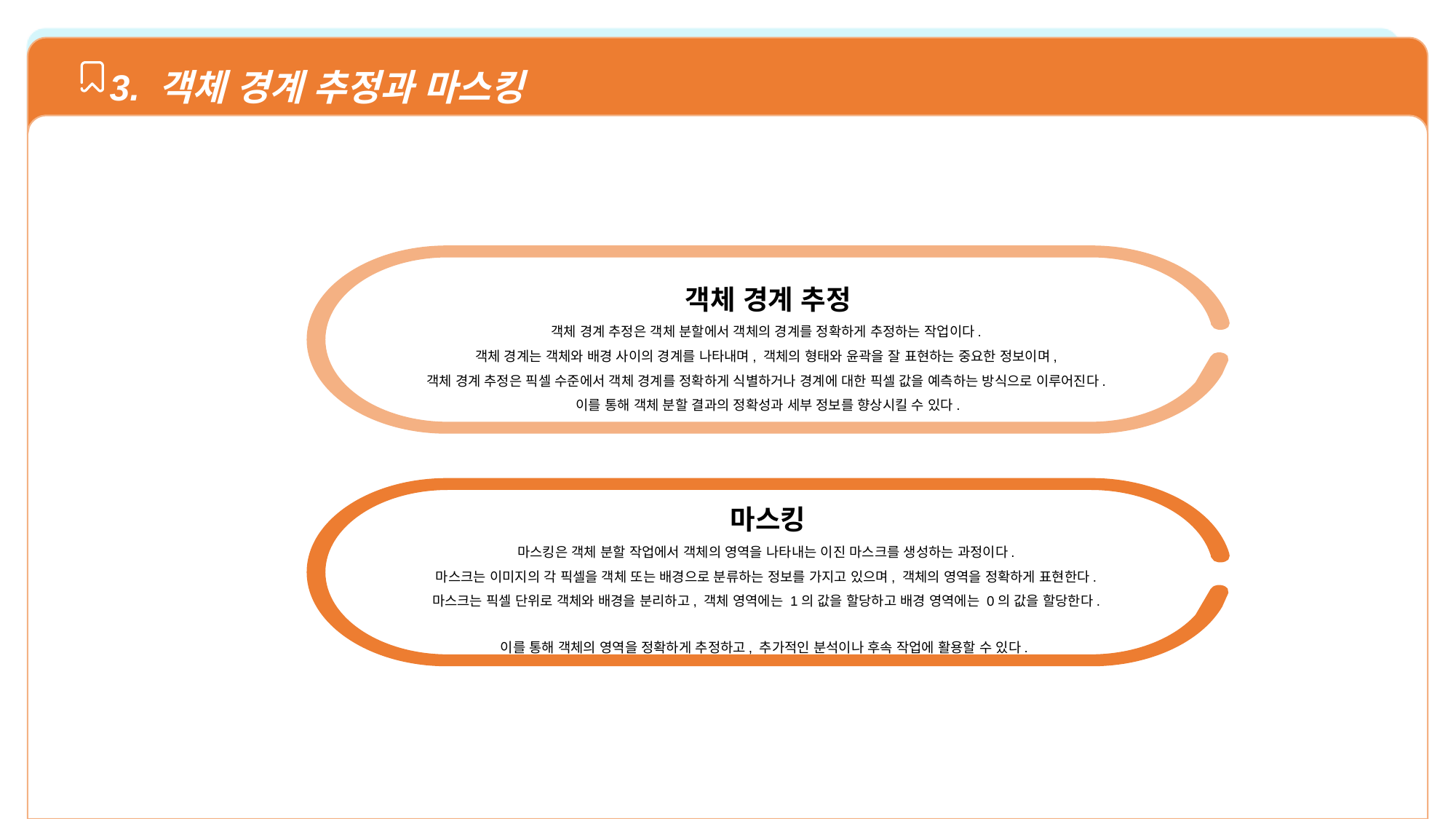

3. 객체 경계 추정과 마스킹

객체 경계 추정
객체 경계 추정은 객체 분할에서 객체의 경계를 정확하게 추정하는 작업이다.
객체 경계는 객체와 배경 사이의 경계를 나타내며, 객체의 형태와 윤곽을 잘 표현하는 중요한 정보이며,
객체 경계 추정은 픽셀 수준에서 객체 경계를 정확하게 식별하거나 경계에 대한 픽셀 값을 예측하는 방식으로 이루어진다.
이를 통해 객체 분할 결과의 정확성과 세부 정보를 향상시킬 수 있다.
마스킹
마스킹은 객체 분할 작업에서 객체의 영역을 나타내는 이진 마스크를 생성하는 과정이다.
마스크는 이미지의 각 픽셀을 객체 또는 배경으로 분류하는 정보를 가지고 있으며, 객체의 영역을 정확하게 표현한다.
마스크는 픽셀 단위로 객체와 배경을 분리하고, 객체 영역에는 1의 값을 할당하고 배경 영역에는 0의 값을 할당한다.
이를 통해 객체의 영역을 정확하게 추정하고, 추가적인 분석이나 후속 작업에 활용할 수 있다..